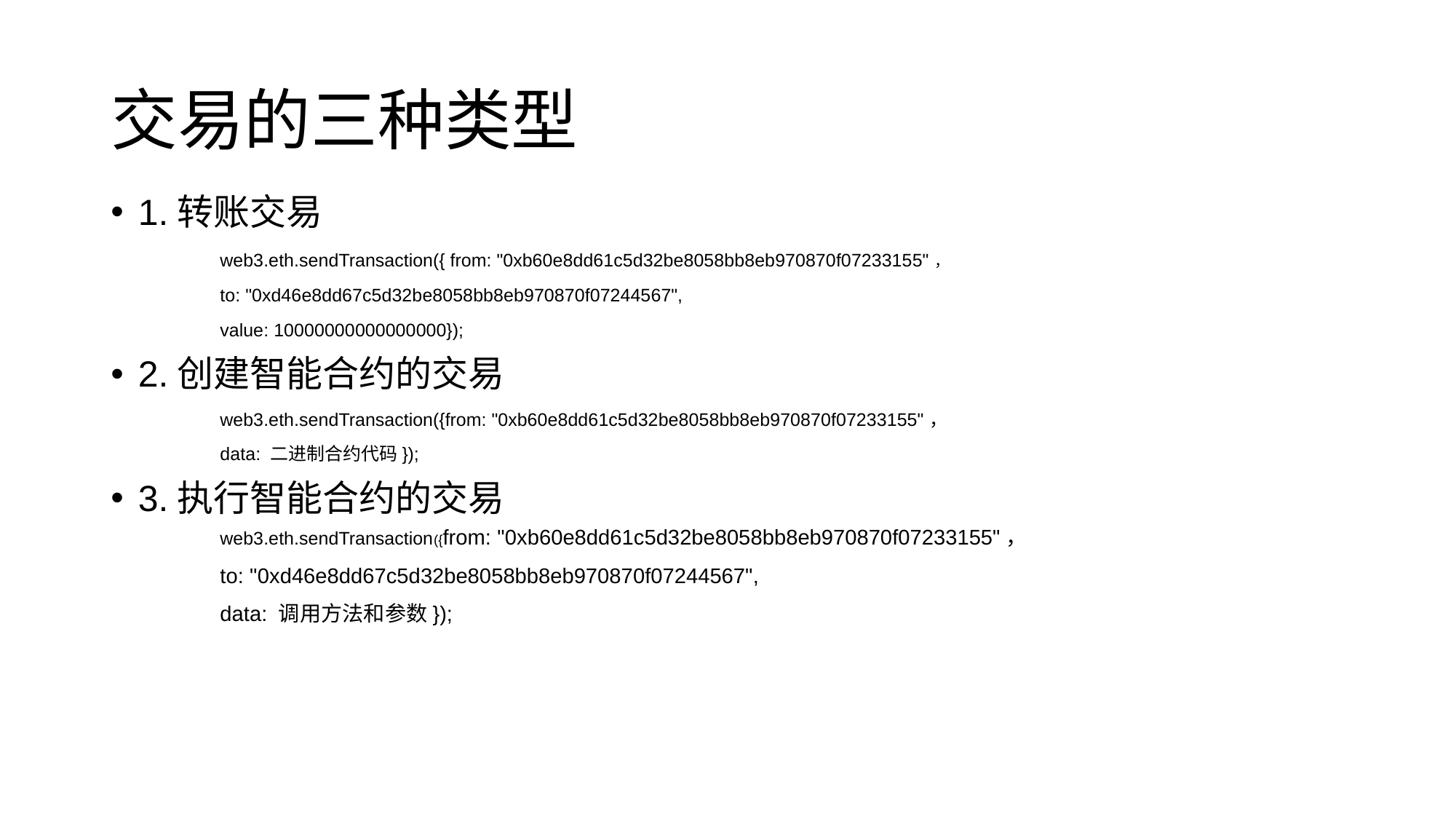

# 交易的三种类型
1.转账交易
	web3.eth.sendTransaction({ from: "0xb60e8dd61c5d32be8058bb8eb970870f07233155"，
	to: "0xd46e8dd67c5d32be8058bb8eb970870f07244567",
	value: 10000000000000000});
2.创建智能合约的交易
	web3.eth.sendTransaction({from: "0xb60e8dd61c5d32be8058bb8eb970870f07233155"，
	data: 二进制合约代码});
3.执行智能合约的交易
web3.eth.sendTransaction({from: "0xb60e8dd61c5d32be8058bb8eb970870f07233155"，
	to: "0xd46e8dd67c5d32be8058bb8eb970870f07244567",
	data: 调用方法和参数});